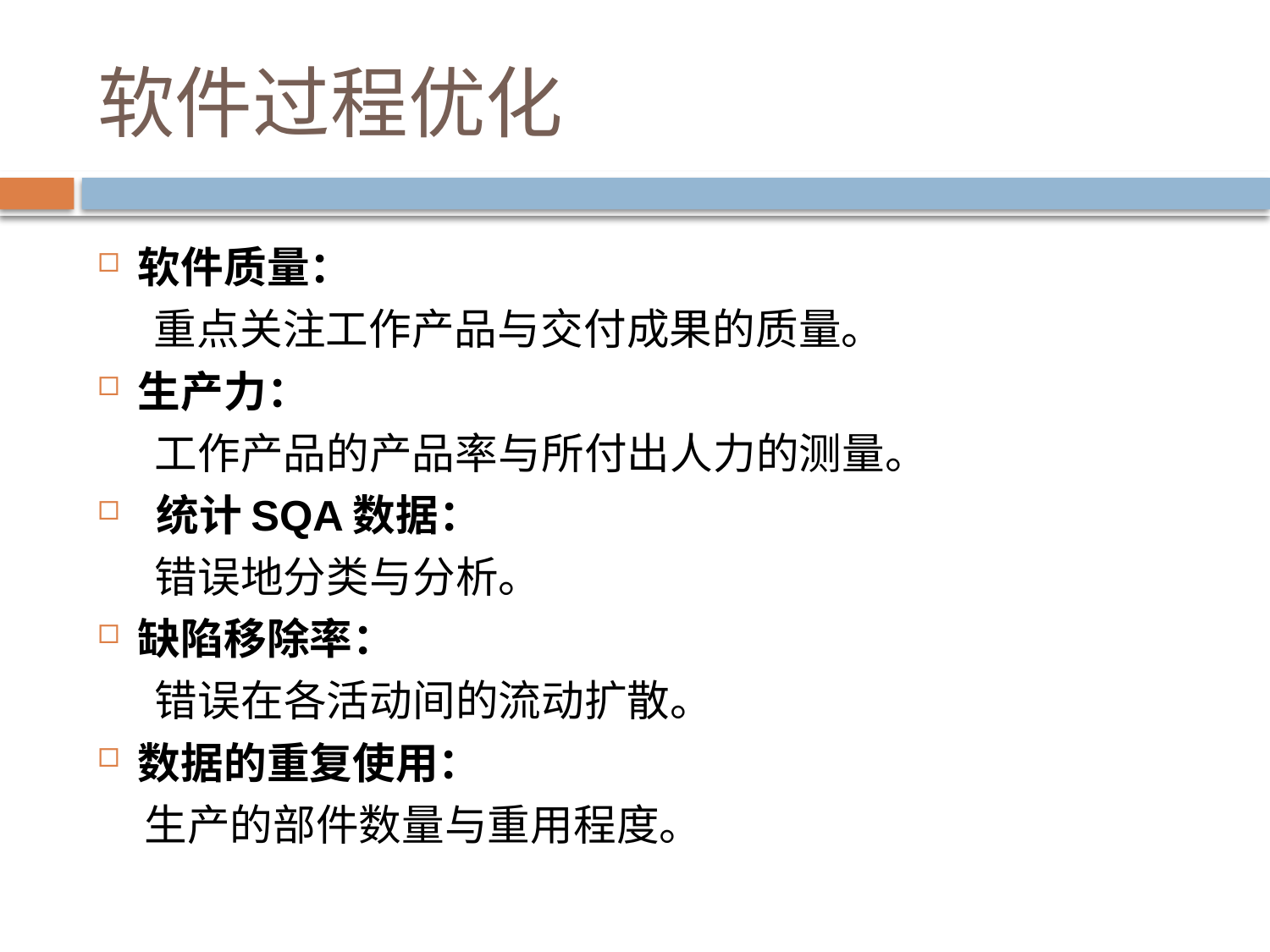

# 软件过程优化
软件质量：
     重点关注工作产品与交付成果的质量。
生产力：
     工作产品的产品率与所付出人力的测量。
 统计SQA数据：
     错误地分类与分析。
缺陷移除率：
     错误在各活动间的流动扩散。
数据的重复使用：
    生产的部件数量与重用程度。